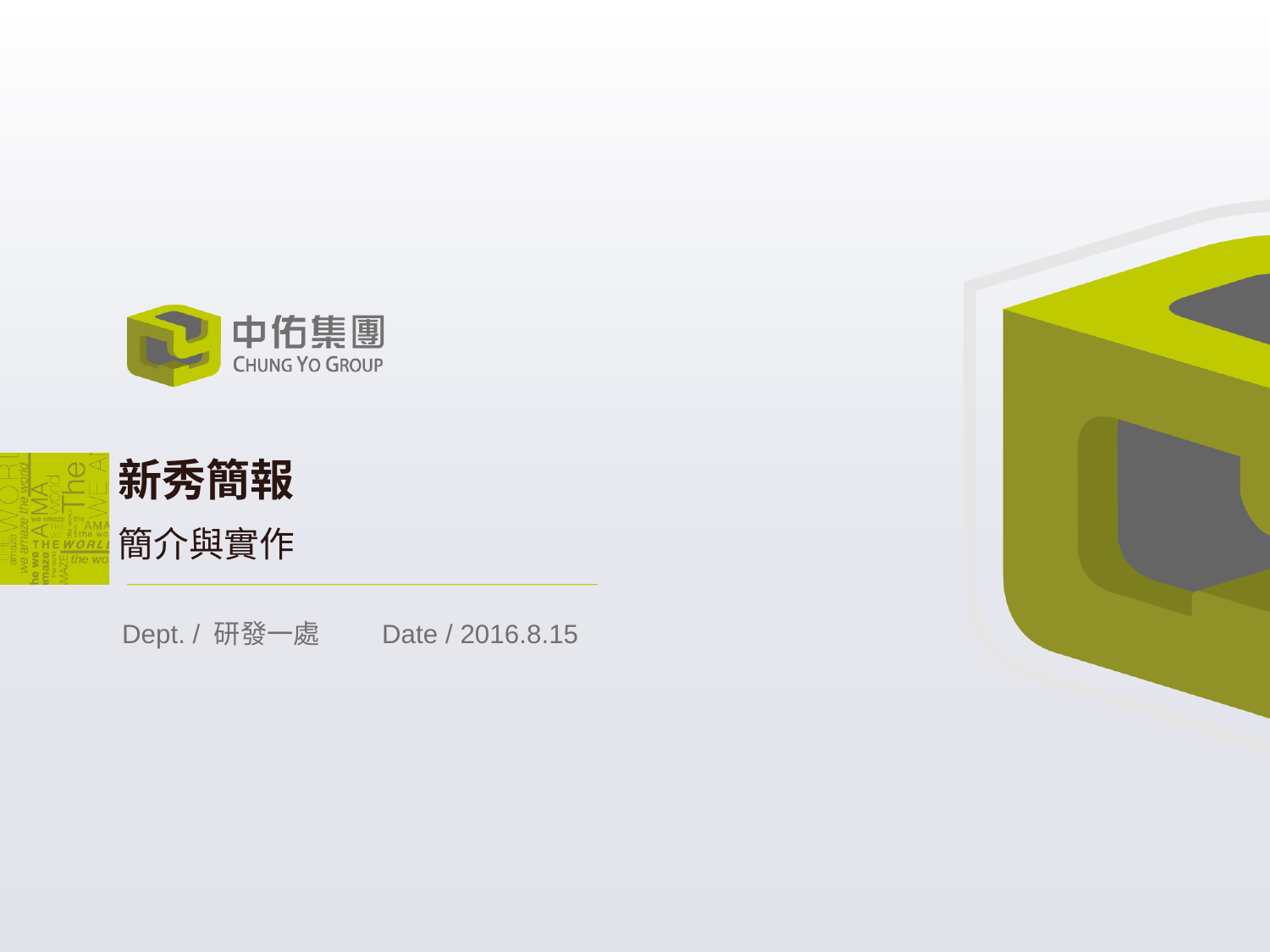

新秀簡報
簡介與實作
Dept. / 研發一處
Date / 2016.8.15